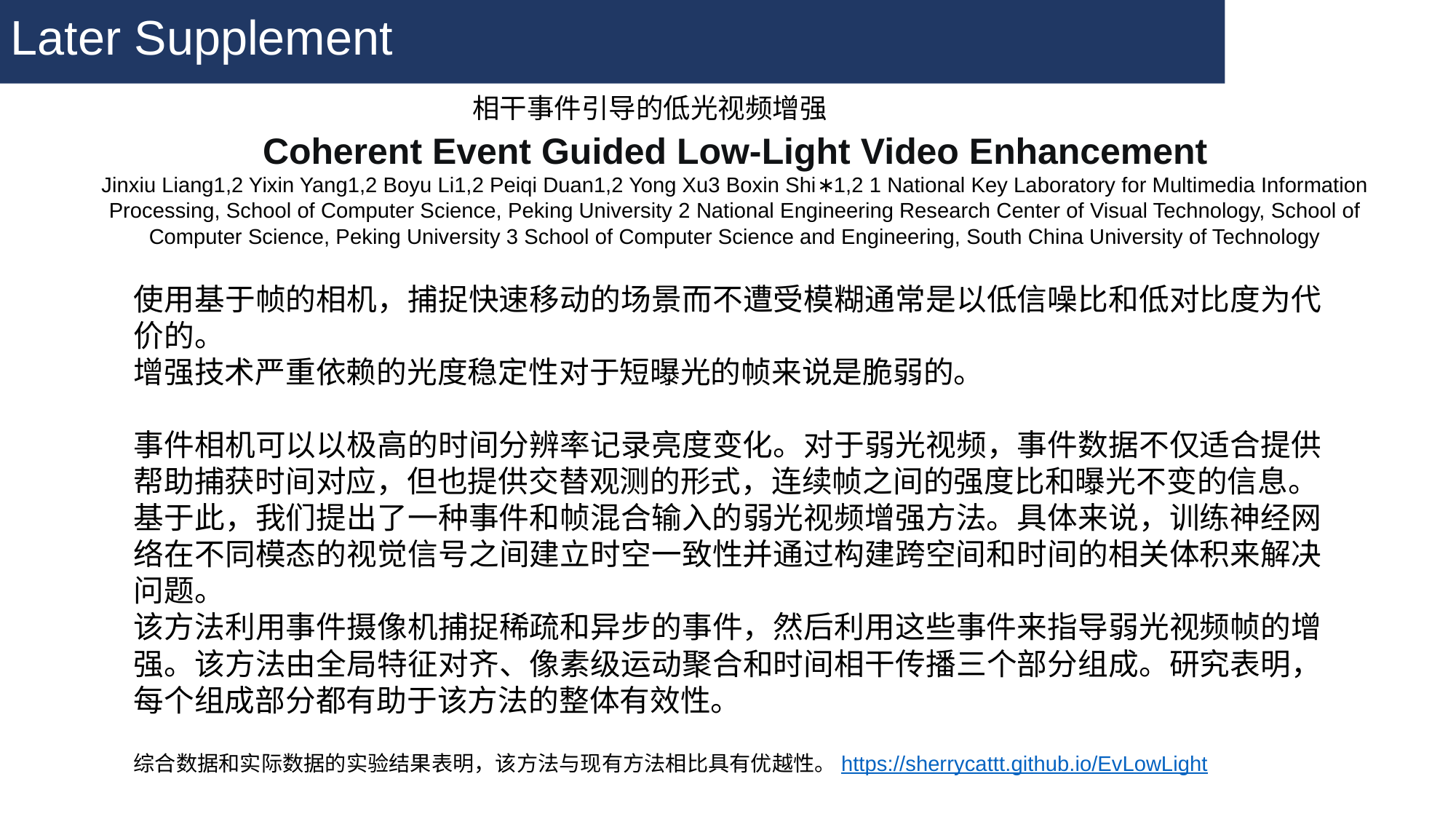

Later Supplement
相干事件引导的低光视频增强
Coherent Event Guided Low-Light Video Enhancement
Jinxiu Liang1,2 Yixin Yang1,2 Boyu Li1,2 Peiqi Duan1,2 Yong Xu3 Boxin Shi∗1,2 1 National Key Laboratory for Multimedia Information Processing, School of Computer Science, Peking University 2 National Engineering Research Center of Visual Technology, School of Computer Science, Peking University 3 School of Computer Science and Engineering, South China University of Technology
使用基于帧的相机，捕捉快速移动的场景而不遭受模糊通常是以低信噪比和低对比度为代价的。
增强技术严重依赖的光度稳定性对于短曝光的帧来说是脆弱的。

事件相机可以以极高的时间分辨率记录亮度变化。对于弱光视频，事件数据不仅适合提供帮助捕获时间对应，但也提供交替观测的形式，连续帧之间的强度比和曝光不变的信息。
基于此，我们提出了一种事件和帧混合输入的弱光视频增强方法。具体来说，训练神经网络在不同模态的视觉信号之间建立时空一致性并通过构建跨空间和时间的相关体积来解决问题。
该方法利用事件摄像机捕捉稀疏和异步的事件，然后利用这些事件来指导弱光视频帧的增强。该方法由全局特征对齐、像素级运动聚合和时间相干传播三个部分组成。研究表明，每个组成部分都有助于该方法的整体有效性。

综合数据和实际数据的实验结果表明，该方法与现有方法相比具有优越性。https://sherrycattt.github.io/EvLowLight